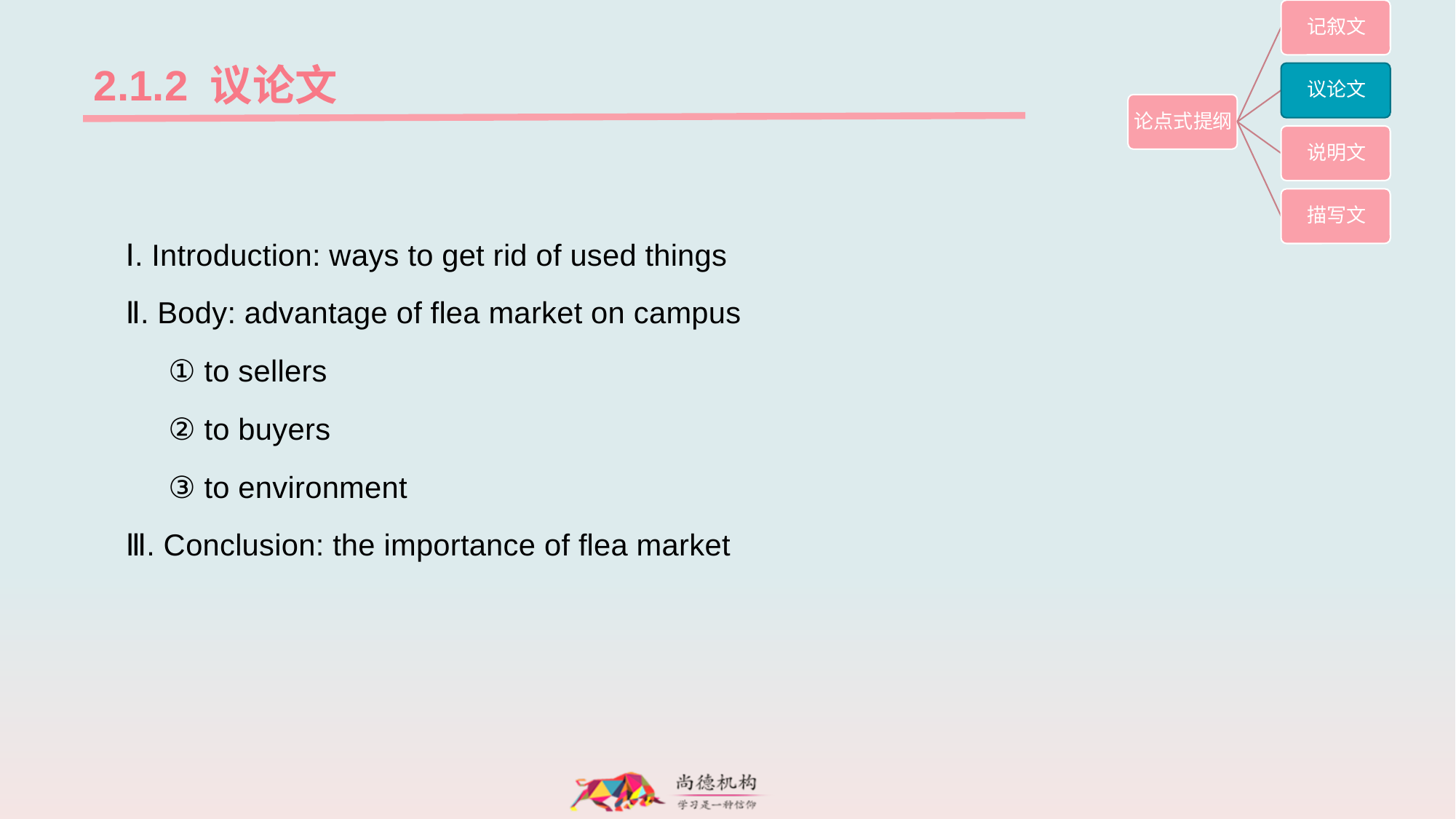

论点式提纲

记叙文

议论文

说明文

描写文
2.1.2 议论文
Ⅰ. Introduction: ways to get rid of used things
Ⅱ. Body: advantage of flea market on campus
     ① to sellers
     ② to buyers
     ③ to environment
Ⅲ. Conclusion: the importance of flea market